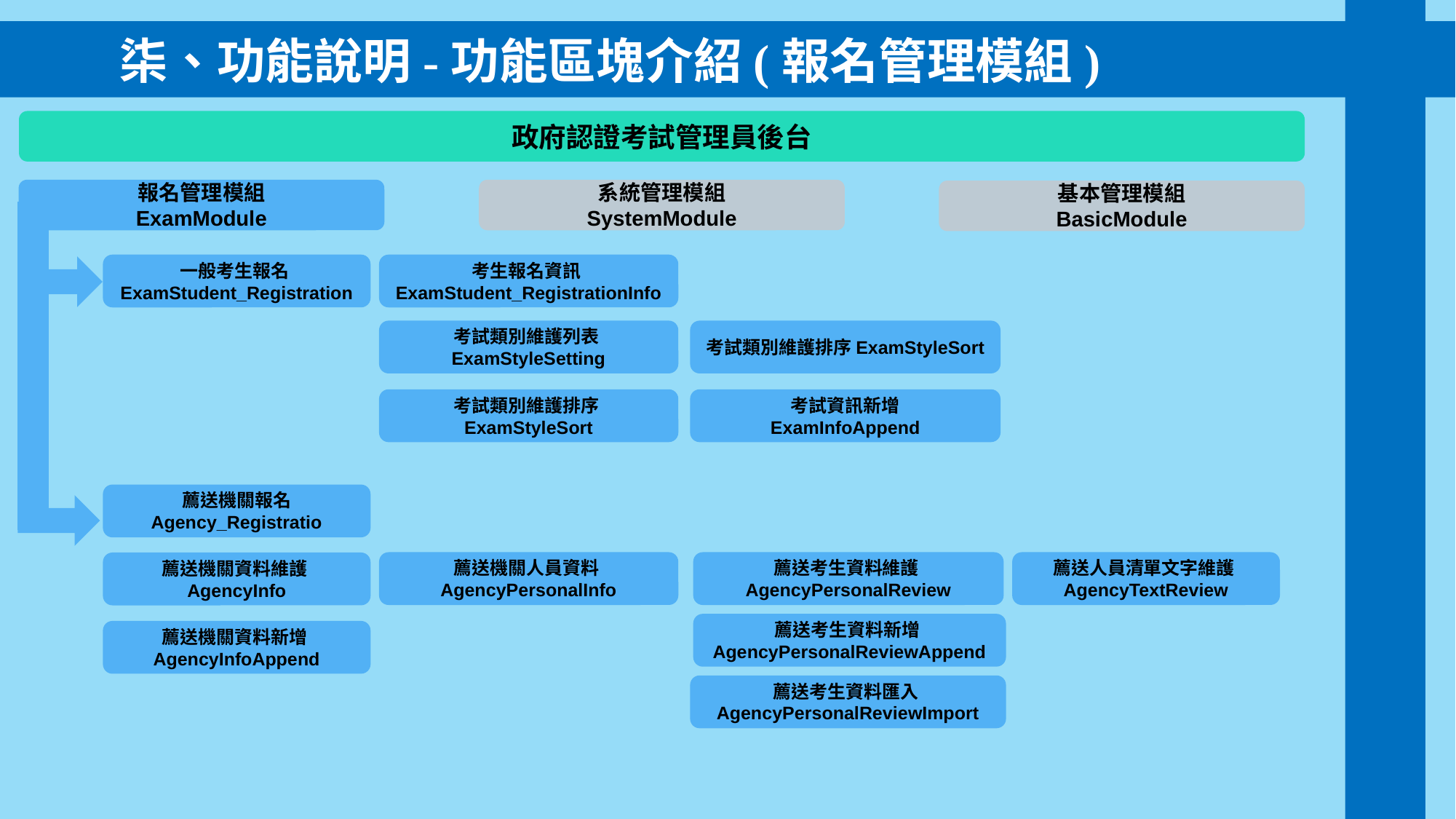

柒、功能說明-功能區塊介紹(報名管理模組)
政府認證考試管理員後台
報名管理模組
ExamModule
系統管理模組
SystemModule
基本管理模組
BasicModule
一般考生報名ExamStudent_Registration
考生報名資訊ExamStudent_RegistrationInfo

考試類別維護列表ExamStyleSetting
考試類別維護排序ExamStyleSort

考試類別維護排序ExamStyleSort
考試資訊新增
ExamInfoAppend
薦送機關報名
Agency_Registratio

薦送機關人員資料AgencyPersonalInfo
薦送考生資料維護AgencyPersonalReview
薦送人員清單文字維護 AgencyTextReview
薦送機關資料維護 AgencyInfo
薦送考生資料新增AgencyPersonalReviewAppend
薦送機關資料新增 AgencyInfoAppend
薦送考生資料匯入AgencyPersonalReviewImport